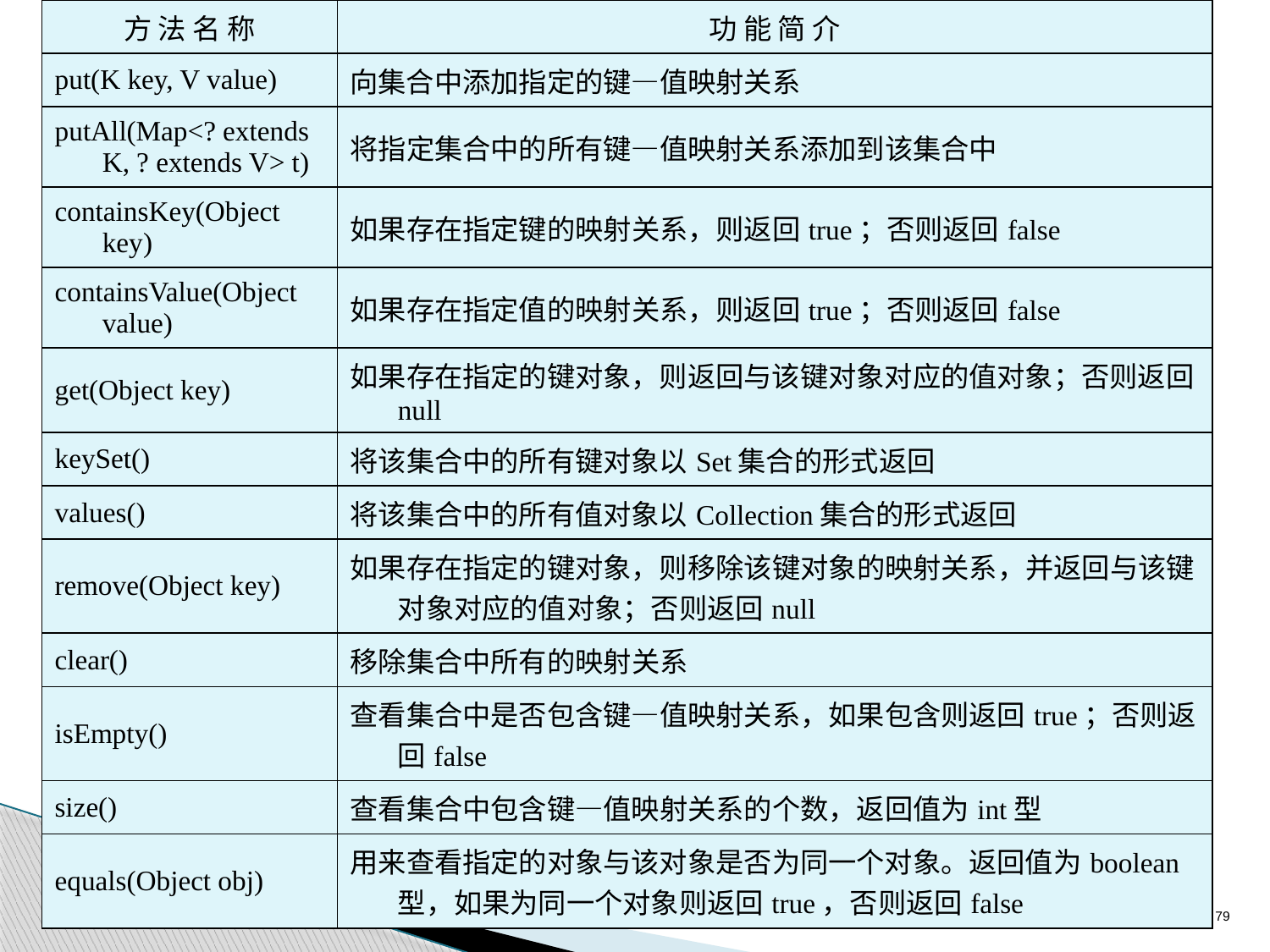

| 方 法 名 称 | 功 能 简 介 |
| --- | --- |
| put(K key, V value) | 向集合中添加指定的键—值映射关系 |
| putAll(Map<? extends K, ? extends V> t) | 将指定集合中的所有键—值映射关系添加到该集合中 |
| containsKey(Object key) | 如果存在指定键的映射关系，则返回true；否则返回false |
| containsValue(Object value) | 如果存在指定值的映射关系，则返回true；否则返回false |
| get(Object key) | 如果存在指定的键对象，则返回与该键对象对应的值对象；否则返回null |
| keySet() | 将该集合中的所有键对象以Set集合的形式返回 |
| values() | 将该集合中的所有值对象以Collection集合的形式返回 |
| remove(Object key) | 如果存在指定的键对象，则移除该键对象的映射关系，并返回与该键对象对应的值对象；否则返回null |
| clear() | 移除集合中所有的映射关系 |
| isEmpty() | 查看集合中是否包含键—值映射关系，如果包含则返回true；否则返回false |
| size() | 查看集合中包含键—值映射关系的个数，返回值为int型 |
| equals(Object obj) | 用来查看指定的对象与该对象是否为同一个对象。返回值为boolean型，如果为同一个对象则返回true，否则返回false |
79